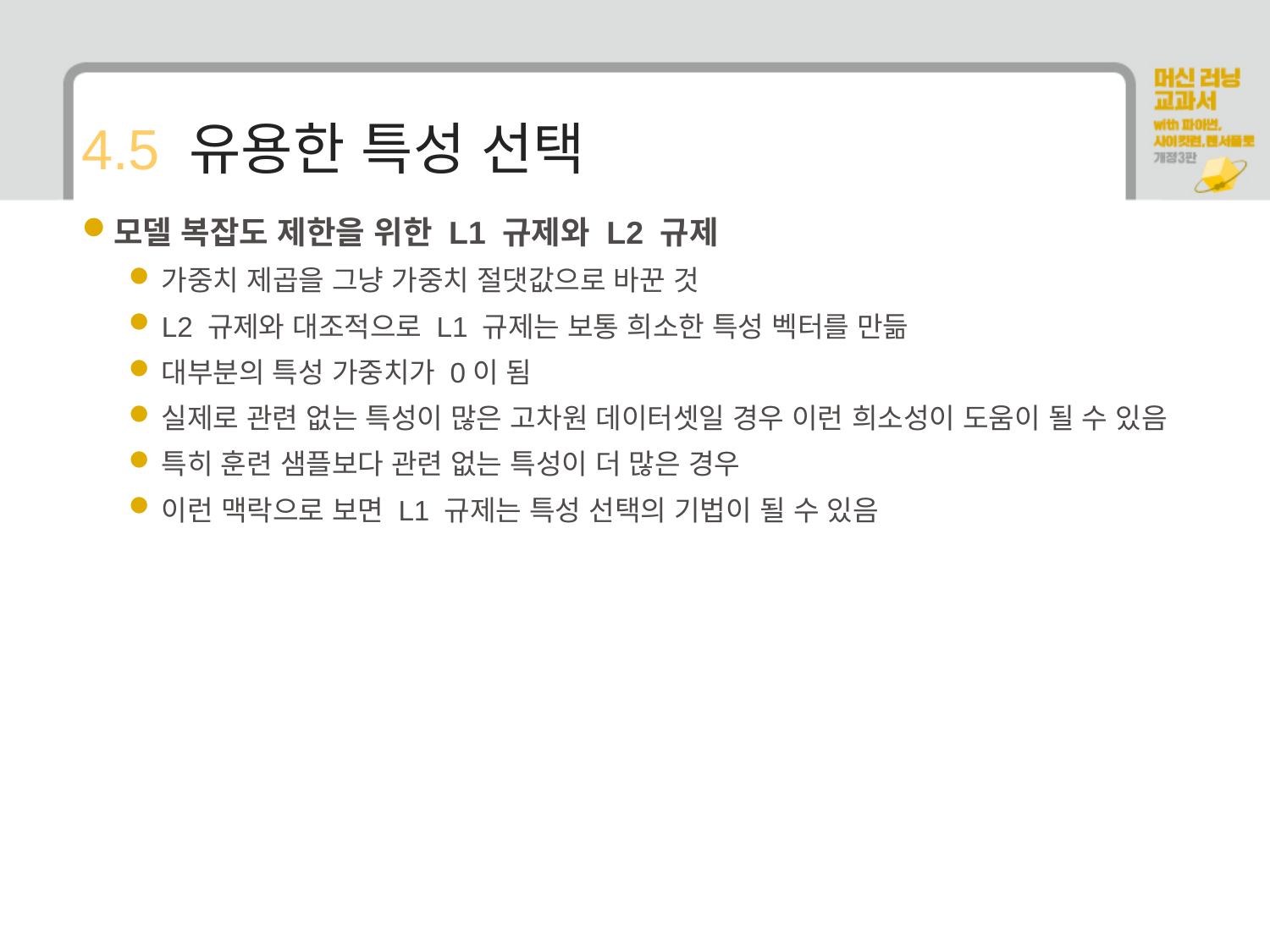

# 4.5 유용한 특성 선택
모델 복잡도 제한을 위한 L1 규제와 L2 규제
가중치 제곱을 그냥 가중치 절댓값으로 바꾼 것
L2 규제와 대조적으로 L1 규제는 보통 희소한 특성 벡터를 만듦
대부분의 특성 가중치가 0이 됨
실제로 관련 없는 특성이 많은 고차원 데이터셋일 경우 이런 희소성이 도움이 될 수 있음
특히 훈련 샘플보다 관련 없는 특성이 더 많은 경우
이런 맥락으로 보면 L1 규제는 특성 선택의 기법이 될 수 있음